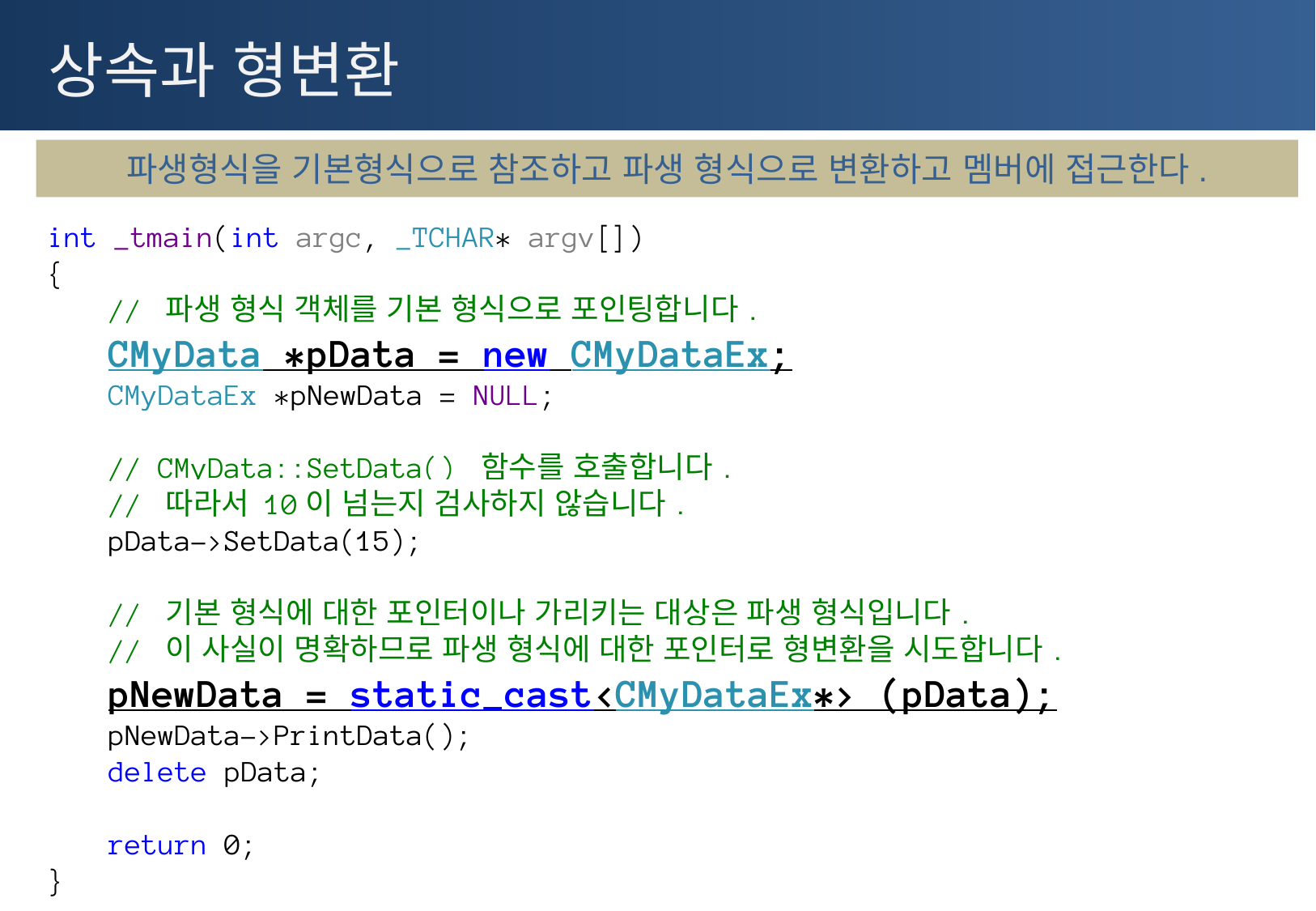

# 상속과 형변환
파생형식을 기본형식으로 참조하고 파생 형식으로 변환하고 멤버에 접근한다.
int _tmain(int argc, _TCHAR* argv[])
{
// 파생 형식 객체를 기본 형식으로 포인팅합니다.
CMyData *pData = new CMyDataEx;
CMyDataEx *pNewData = NULL;

// CMyData::SetData() 함수를 호출합니다.
// 따라서 10이 넘는지 검사하지 않습니다.
pData->SetData(15);

// 기본 형식에 대한 포인터이나 가리키는 대상은 파생 형식입니다.
// 이 사실이 명확하므로 파생 형식에 대한 포인터로 형변환을 시도합니다.
pNewData = static_cast<CMyDataEx*> (pData);
pNewData->PrintData();
delete pData;

return 0;
}